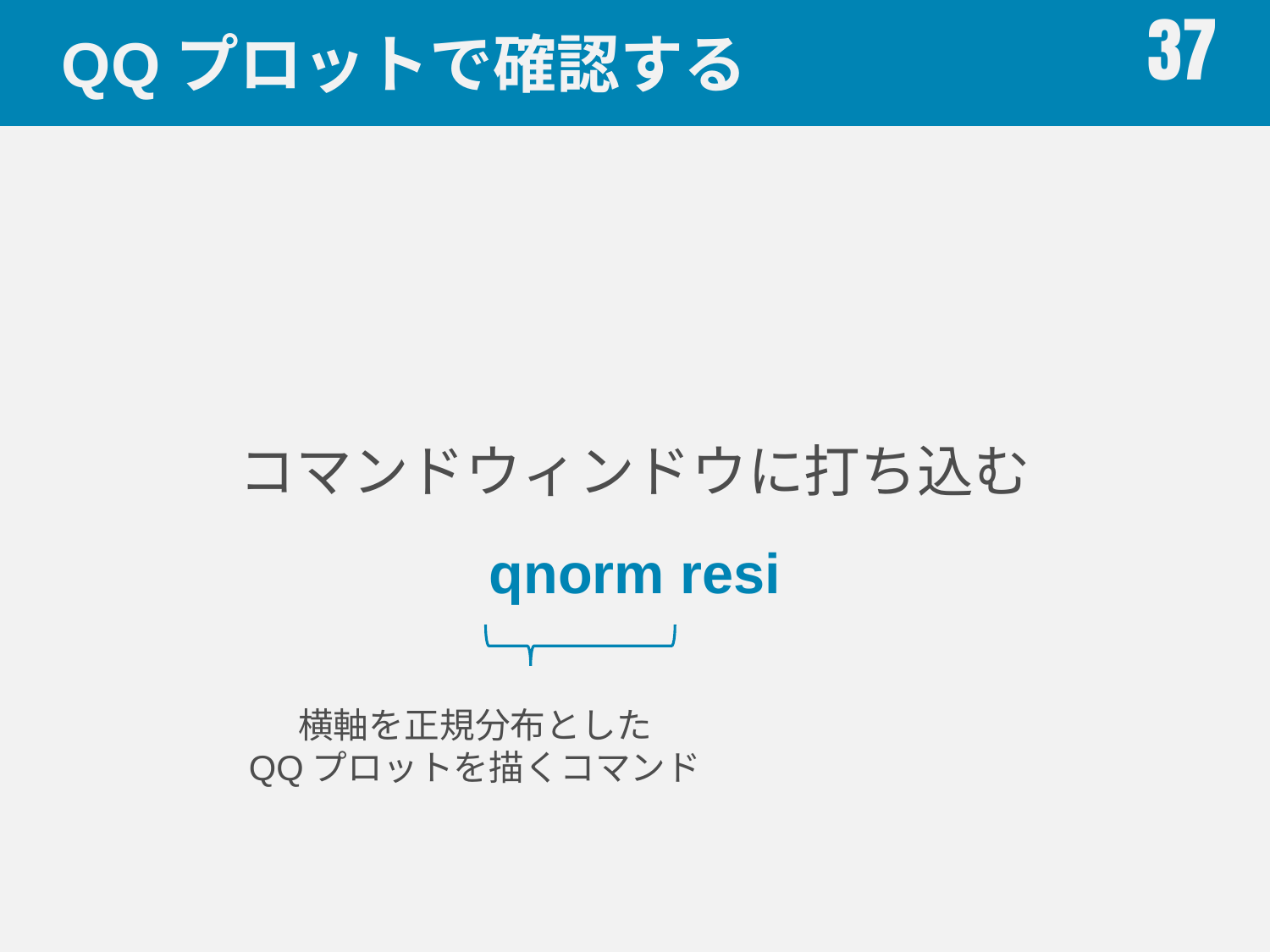

# QQプロットで確認する
 37
コマンドウィンドウに打ち込む
qnorm resi

横軸を正規分布とした
QQプロットを描くコマンド